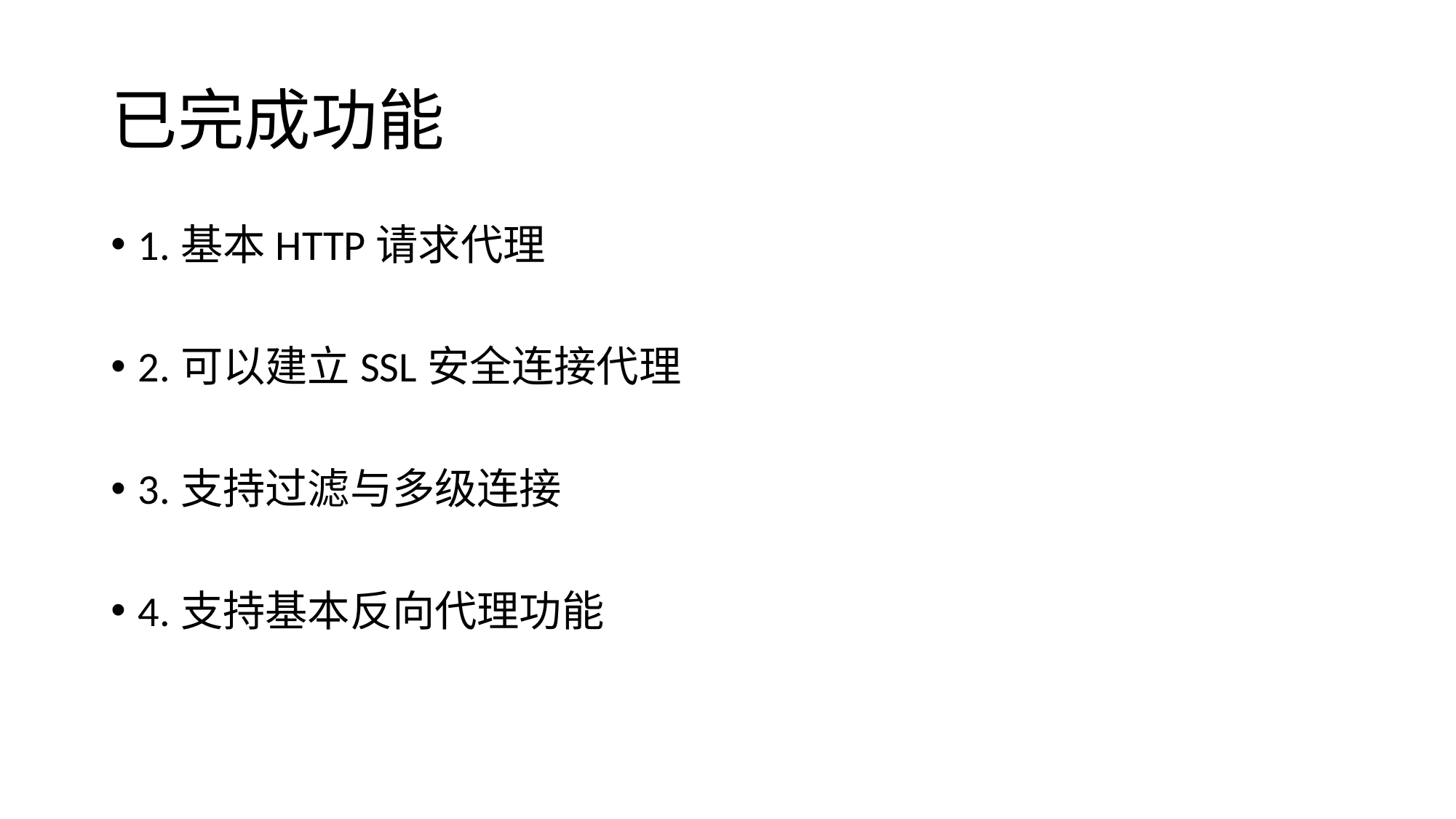

# 已完成功能
1.基本HTTP请求代理

2.可以建立SSL安全连接代理

3.支持过滤与多级连接

4.支持基本反向代理功能